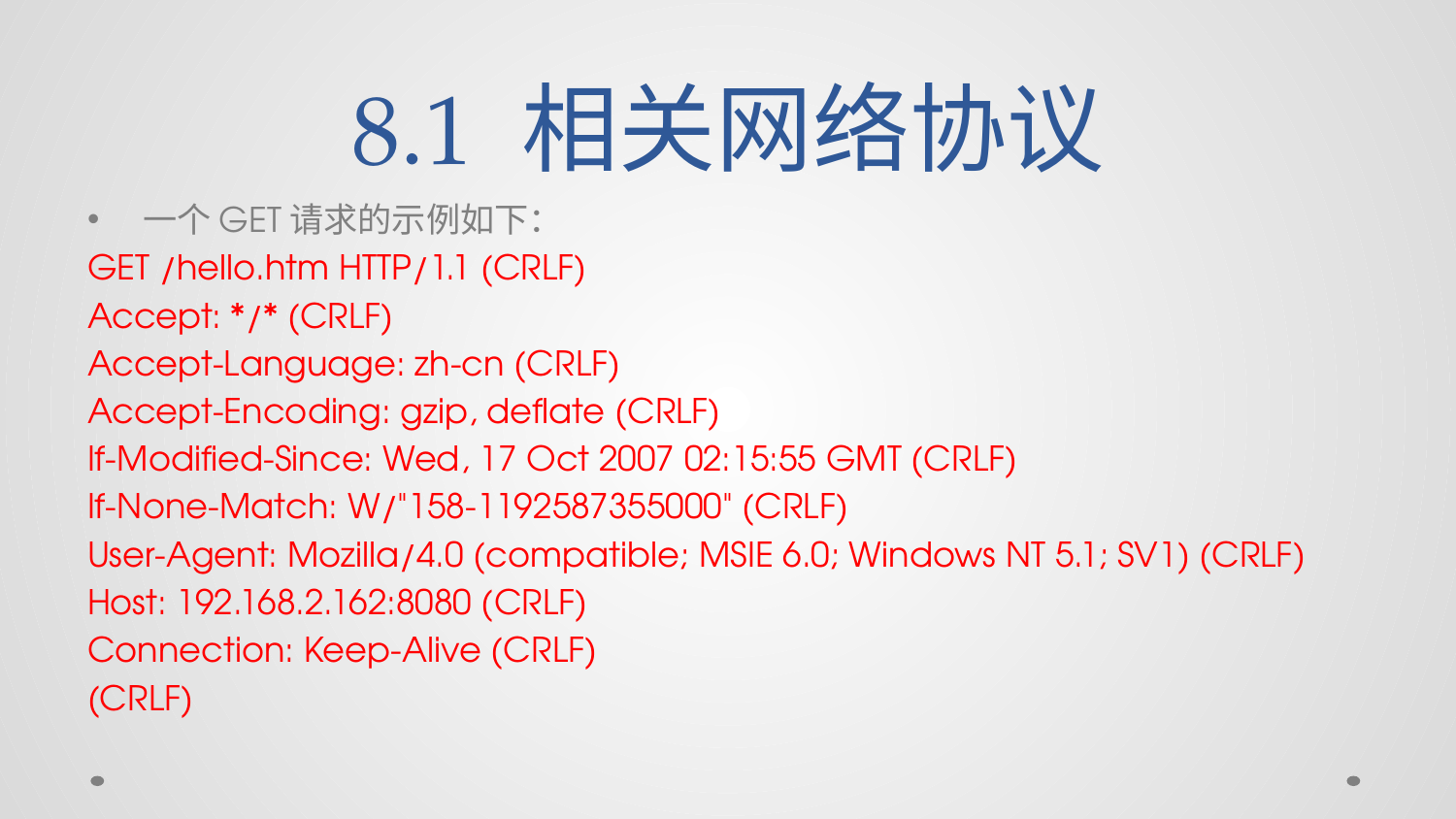

# 8.1 相关网络协议
一个GET请求的示例如下：
GET /hello.htm HTTP/1.1 (CRLF)
Accept: */* (CRLF)
Accept-Language: zh-cn (CRLF)
Accept-Encoding: gzip, deflate (CRLF)
If-Modified-Since: Wed, 17 Oct 2007 02:15:55 GMT (CRLF)
If-None-Match: W/"158-1192587355000" (CRLF)
User-Agent: Mozilla/4.0 (compatible; MSIE 6.0; Windows NT 5.1; SV1) (CRLF)
Host: 192.168.2.162:8080 (CRLF)
Connection: Keep-Alive (CRLF)
(CRLF)